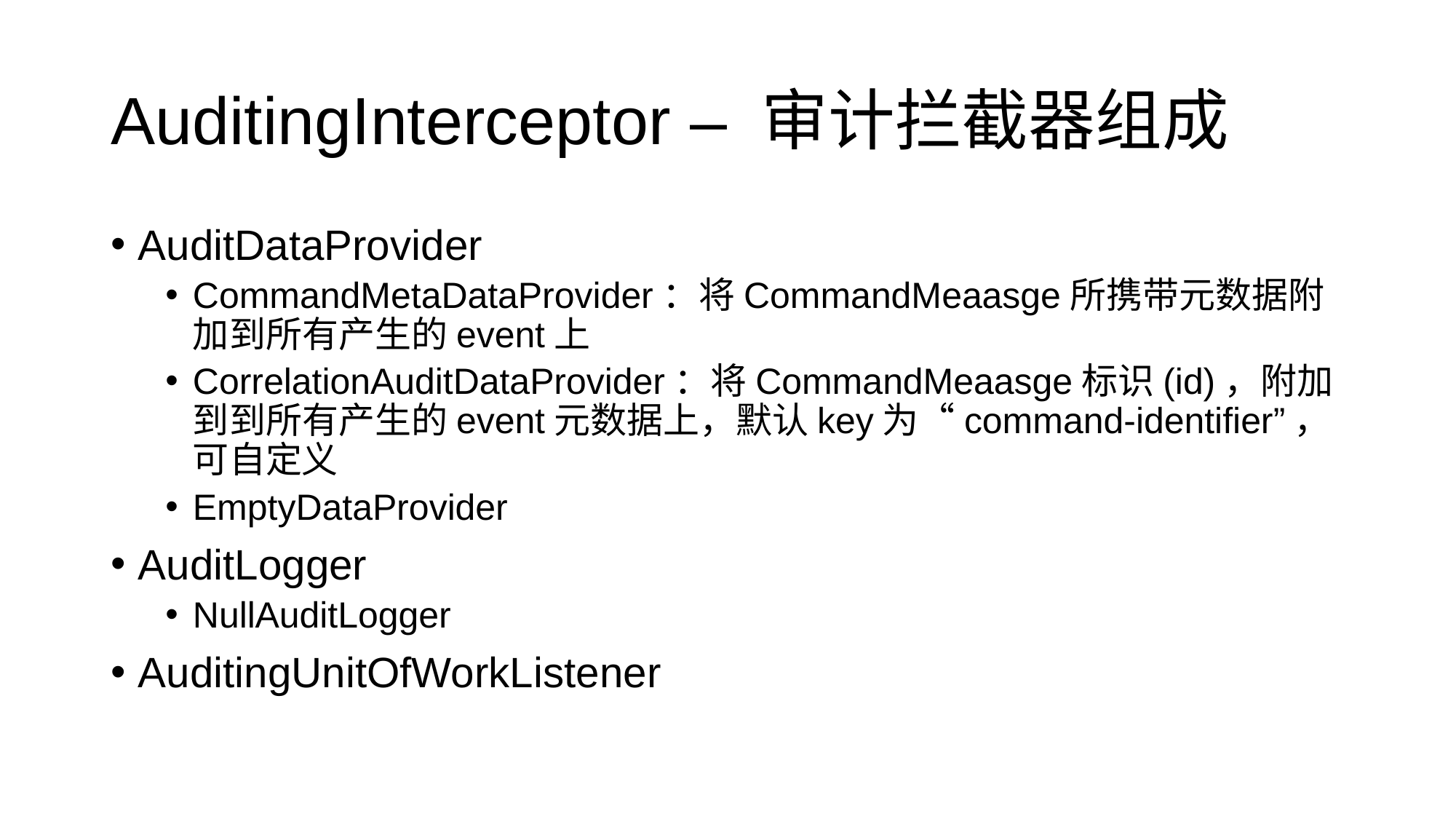

# AuditingInterceptor – 审计拦截器组成
AuditDataProvider
CommandMetaDataProvider：将CommandMeaasge所携带元数据附加到所有产生的event上
CorrelationAuditDataProvider：将CommandMeaasge标识(id)，附加到到所有产生的event元数据上，默认key为“command-identifier”，可自定义
EmptyDataProvider
AuditLogger
NullAuditLogger
AuditingUnitOfWorkListener